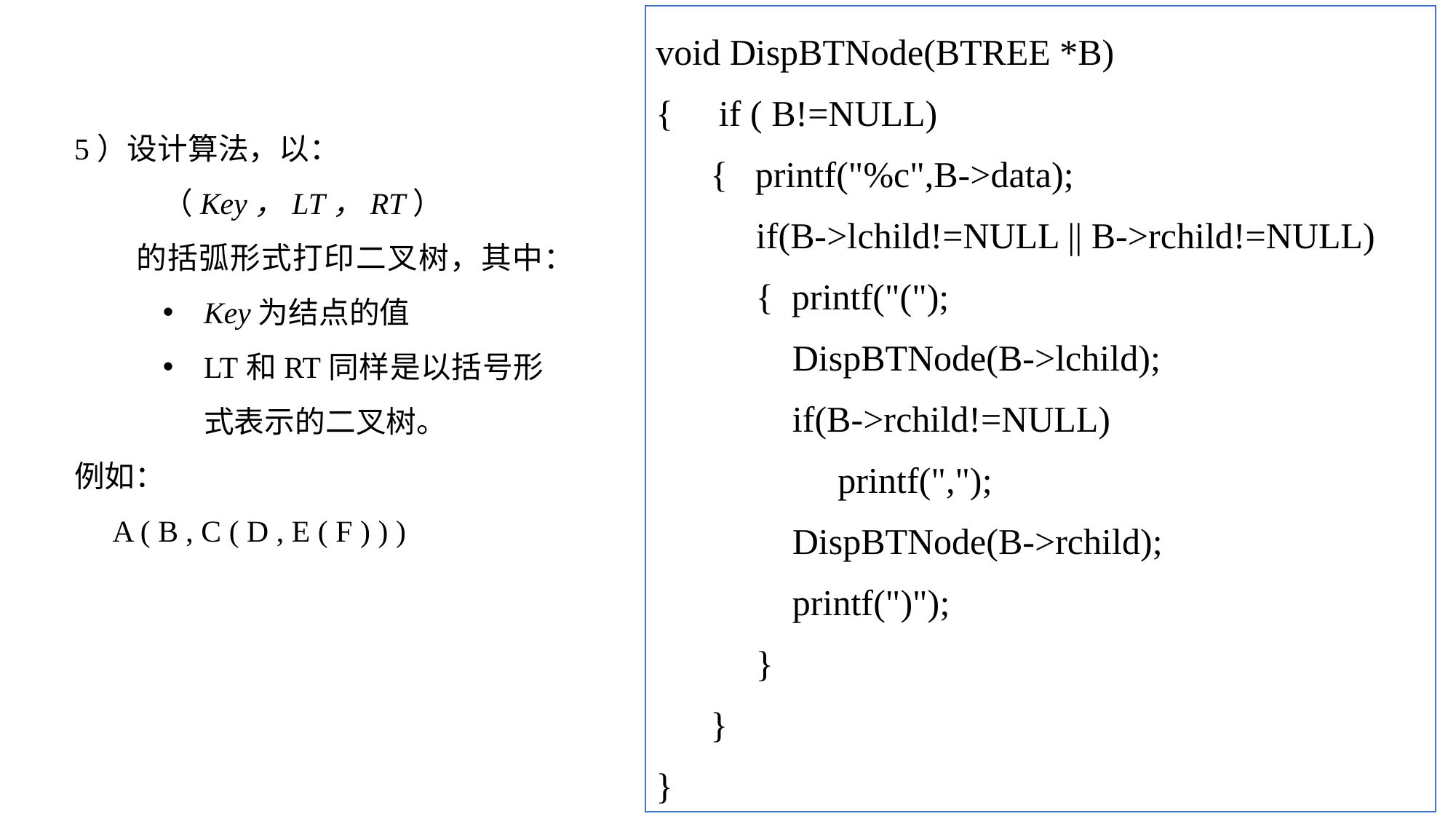

void DispBTNode(BTREE *B)
{     if ( B!=NULL)
      {   printf("%c",B->data);
           if(B->lchild!=NULL || B->rchild!=NULL)
           {  printf("(");
               DispBTNode(B->lchild);
               if(B->rchild!=NULL)
                    printf(",");
               DispBTNode(B->rchild);
               printf(")");
           }
      }
}
5）设计算法，以：
            （Key，LT，RT）
       的括弧形式打印二叉树，其中：
Key为结点的值
LT和RT同样是以括号形式表示的二叉树。
例如：
     A ( B , C ( D , E ( F ) ) )